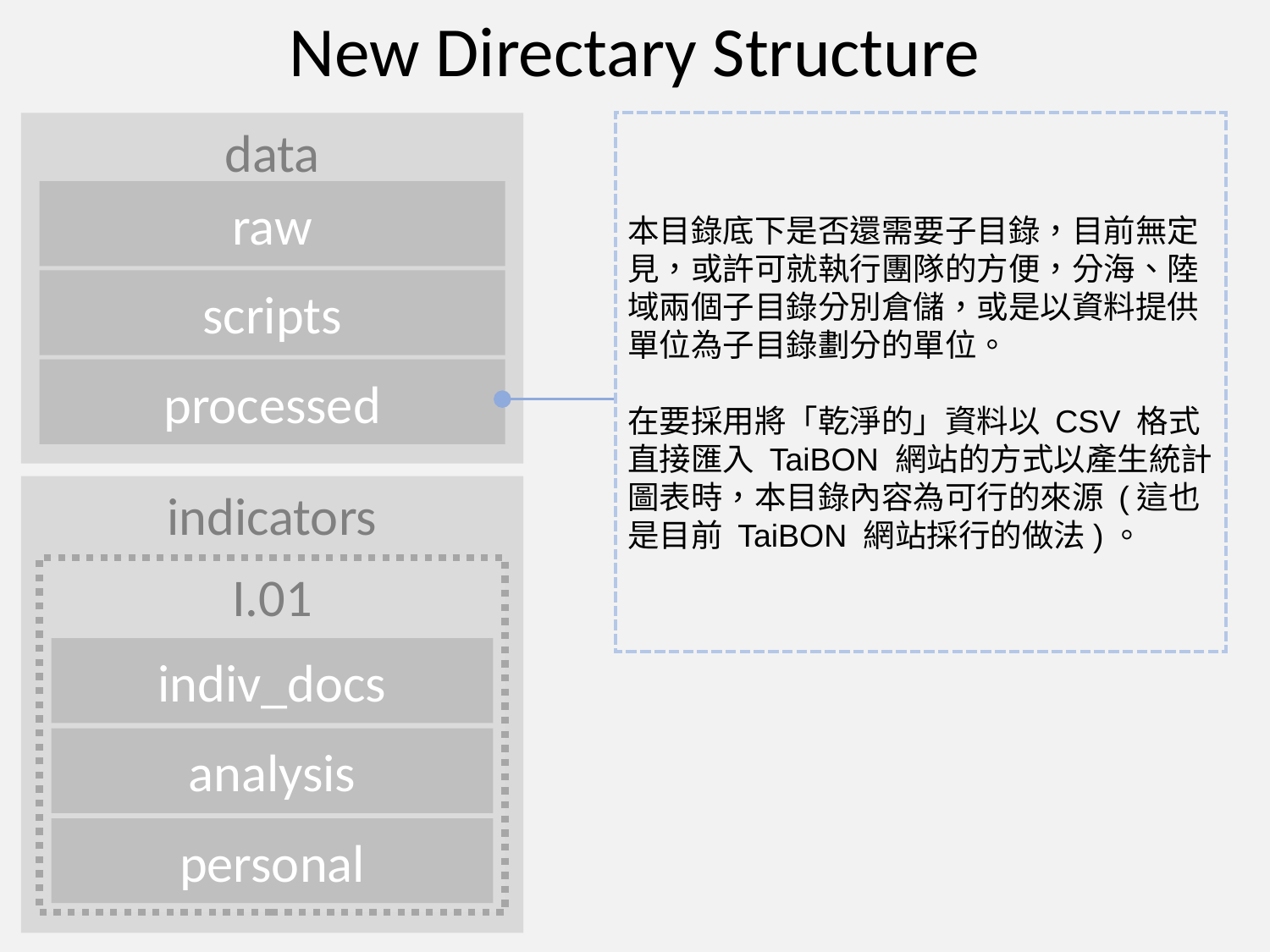

New Directary Structure
data
本目錄底下是否還需要子目錄，目前無定見，或許可就執行團隊的方便，分海、陸域兩個子目錄分別倉儲，或是以資料提供單位為子目錄劃分的單位。

在要採用將「乾淨的」資料以 CSV 格式直接匯入 TaiBON 網站的方式以產生統計圖表時，本目錄內容為可行的來源 (這也是目前 TaiBON 網站採行的做法)。
raw
scripts
processed
indicators
I.01
indiv_docs
analysis
personal